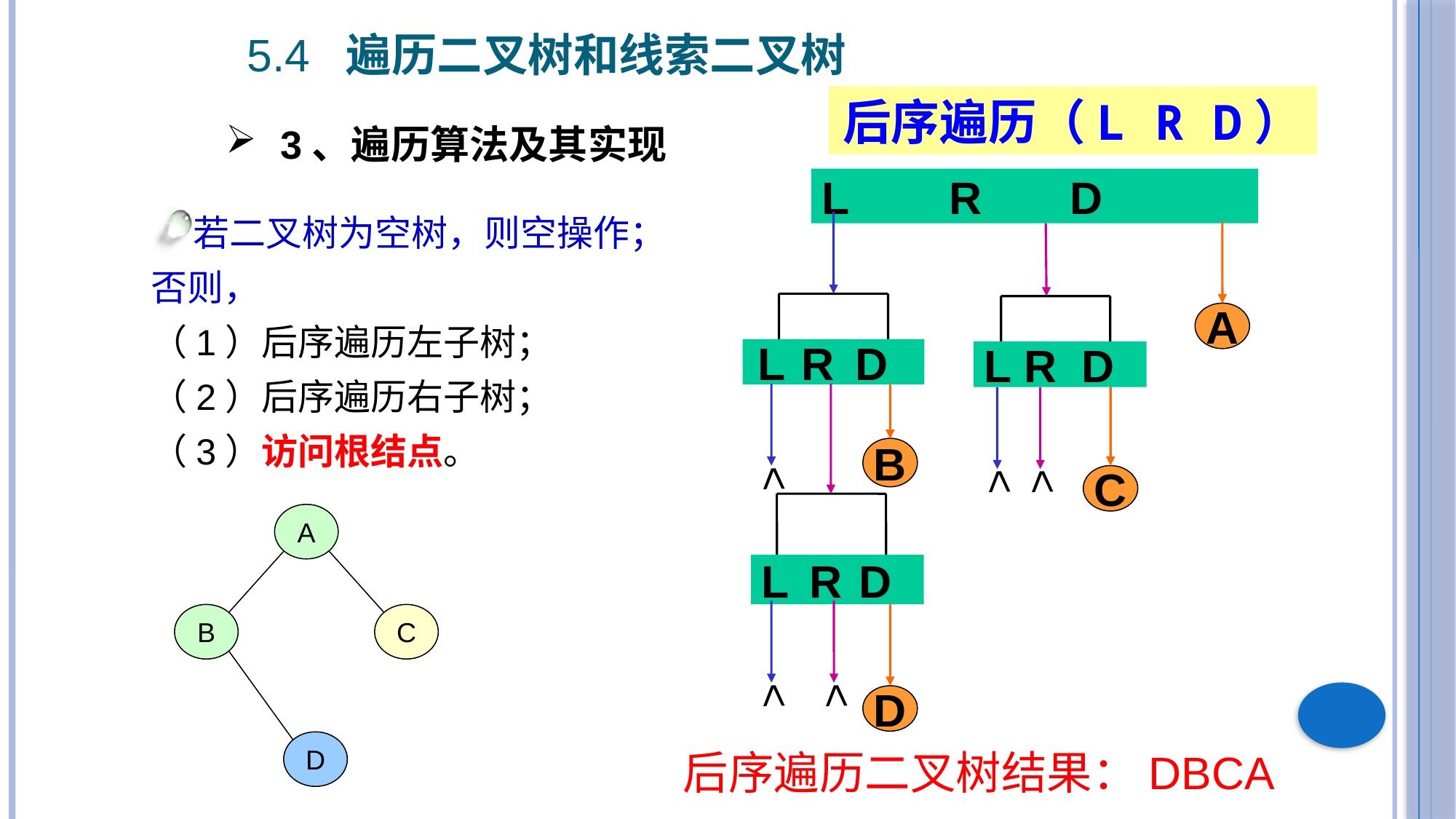

5.4  遍历二叉树和线索二叉树
后序遍历（L R D）
3、遍历算法及其实现
L        R       D
若二叉树为空树，则空操作；否则，
（1）后序遍历左子树；
（2）后序遍历右子树；
（3）访问根结点。

 L  R   D

A

L R  D

>

L   R  D

B

C

>

>
A
B
C
D

>

>

D
后序遍历二叉树结果：DBCA